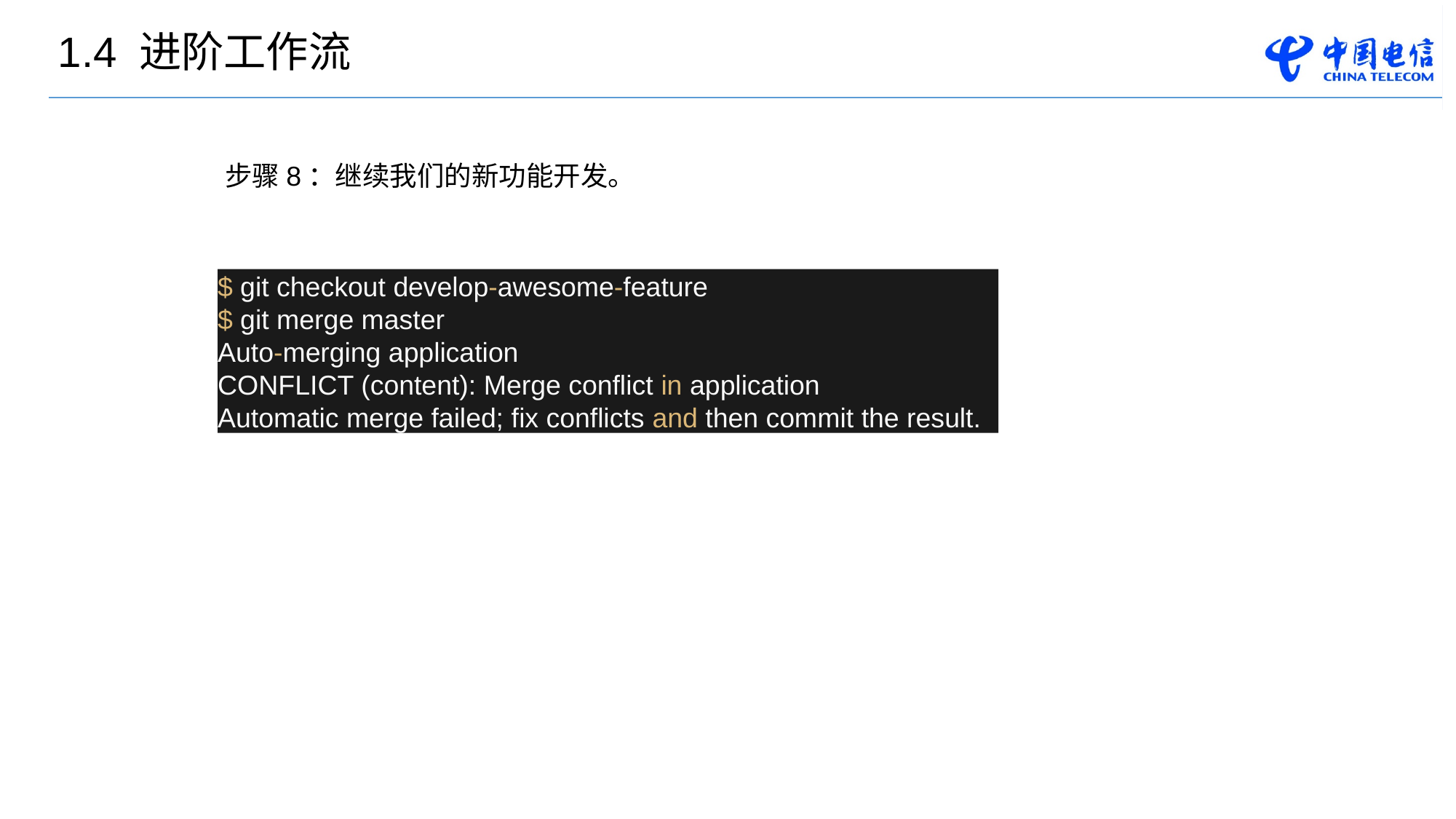

1.4 进阶工作流
步骤8：继续我们的新功能开发。
$ git checkout develop-awesome-feature
$ git merge master
Auto-merging application
CONFLICT (content): Merge conflict in application
Automatic merge failed; fix conflicts and then commit the result.